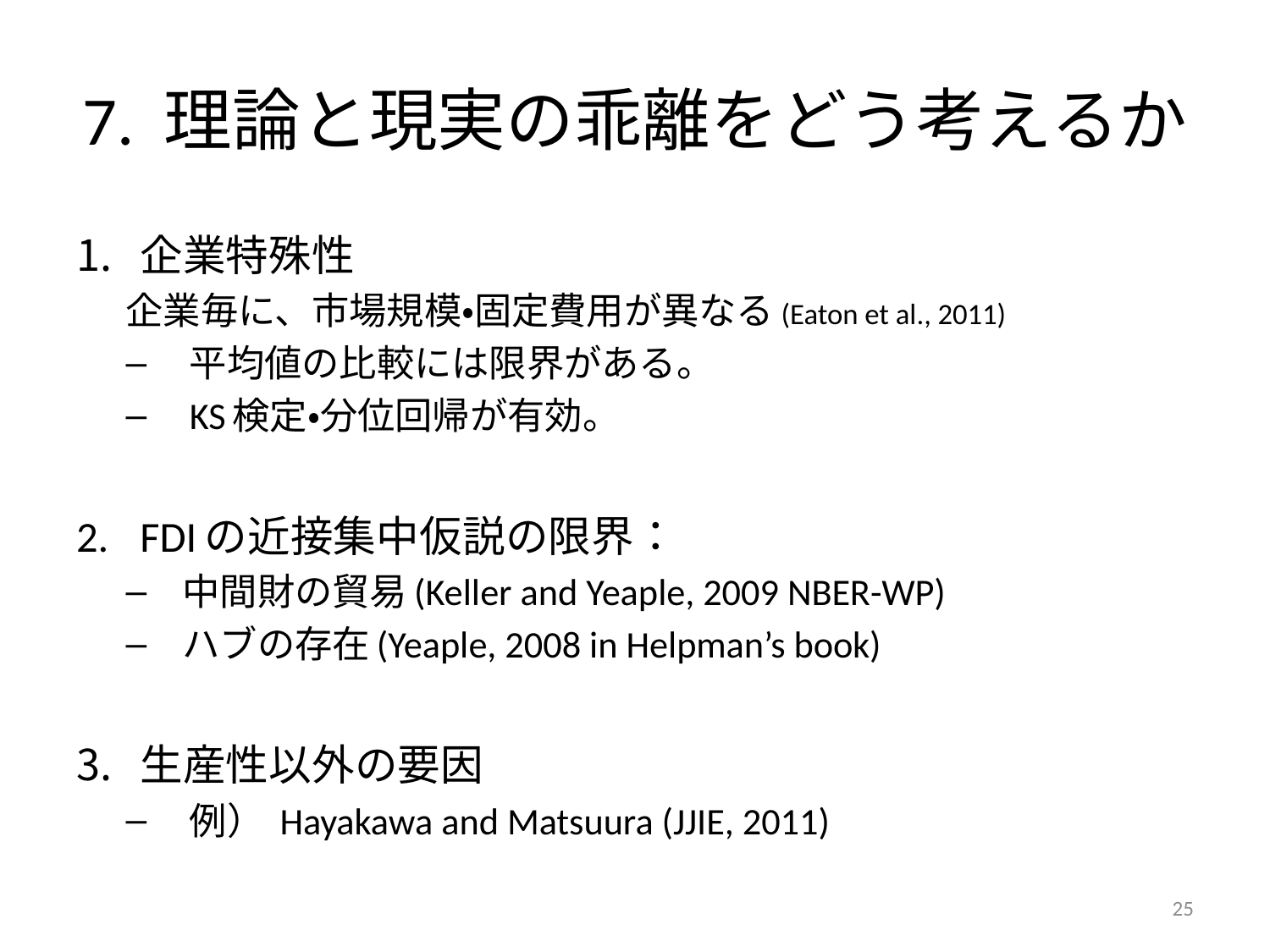

# 7. 理論と現実の乖離をどう考えるか
企業特殊性
企業毎に、市場規模・固定費用が異なる(Eaton et al., 2011)
平均値の比較には限界がある。
KS検定・分位回帰が有効。

FDIの近接集中仮説の限界：
中間財の貿易(Keller and Yeaple, 2009 NBER-WP)
ハブの存在(Yeaple, 2008 in Helpman’s book)

生産性以外の要因
例） Hayakawa and Matsuura (JJIE, 2011)

25